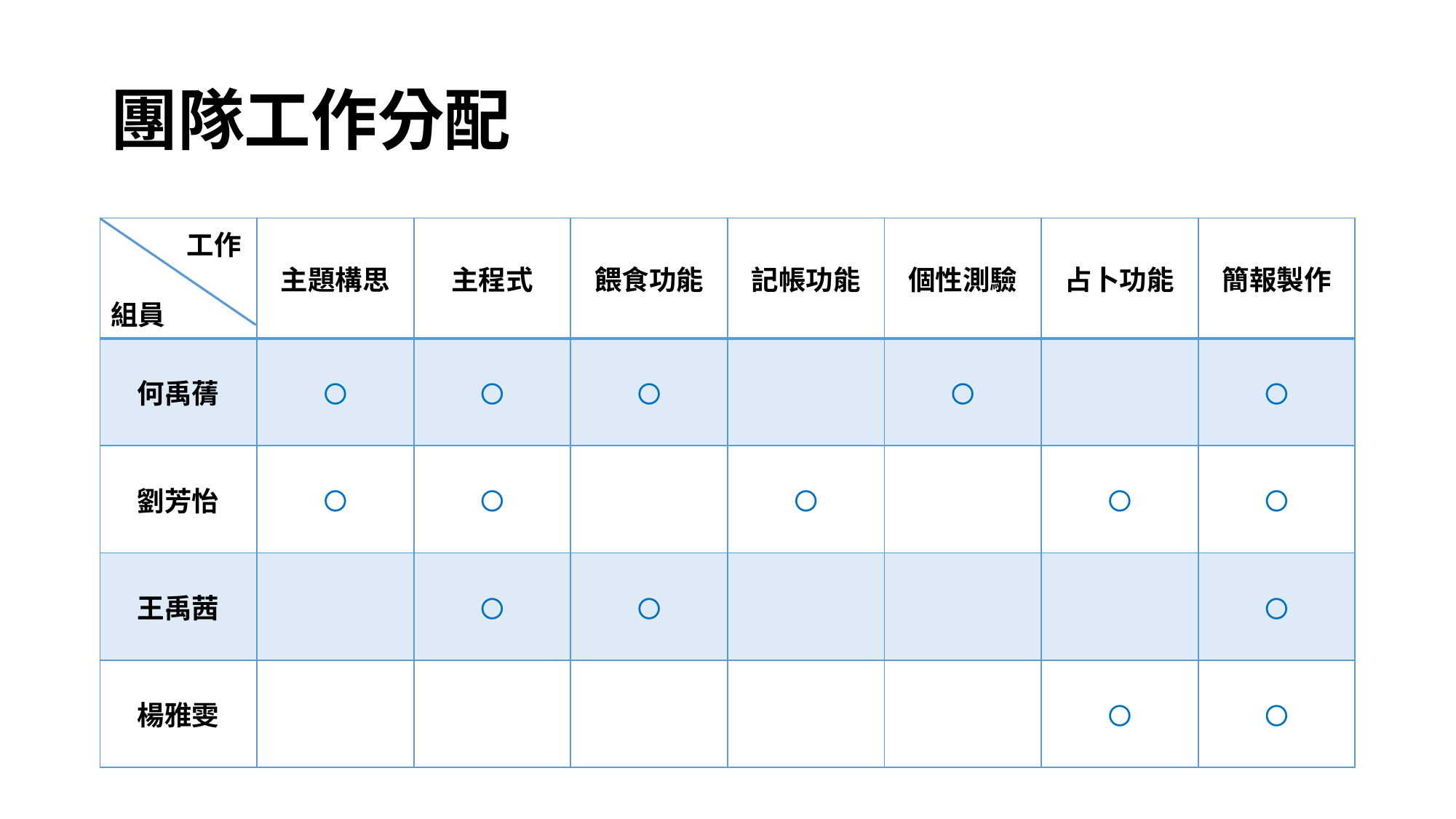

# 團隊工作分配
| 工作 組員 | 主題構思 | 主程式 | 餵食功能 | 記帳功能 | 個性測驗 | 占卜功能 | 簡報製作 |
| --- | --- | --- | --- | --- | --- | --- | --- |
| 何禹蒨 | ○ | ○ | ○ |  | ○ |  | ○ |
| 劉芳怡 | ○ | ○ |  | ○ |  | ○ | ○ |
| 王禹茜 |  | ○ | ○ |  |  |  | ○ |
| 楊雅雯 |  |  |  |  |  | ○ | ○ |